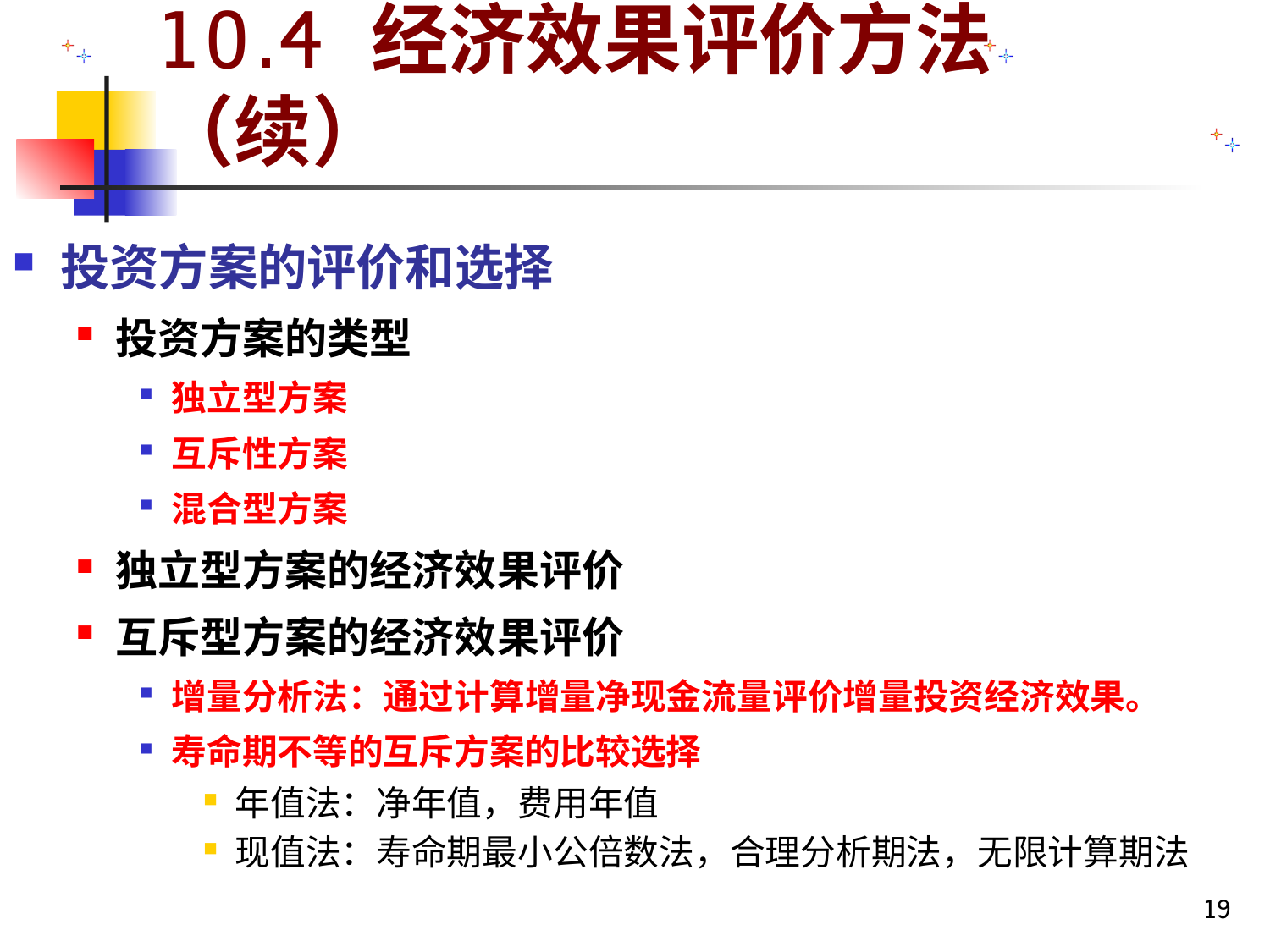

# 10.4 经济效果评价方法（续）
投资方案的评价和选择
投资方案的类型
独立型方案
互斥性方案
混合型方案
独立型方案的经济效果评价
互斥型方案的经济效果评价
增量分析法：通过计算增量净现金流量评价增量投资经济效果。
寿命期不等的互斥方案的比较选择
年值法：净年值，费用年值
现值法：寿命期最小公倍数法，合理分析期法，无限计算期法
19